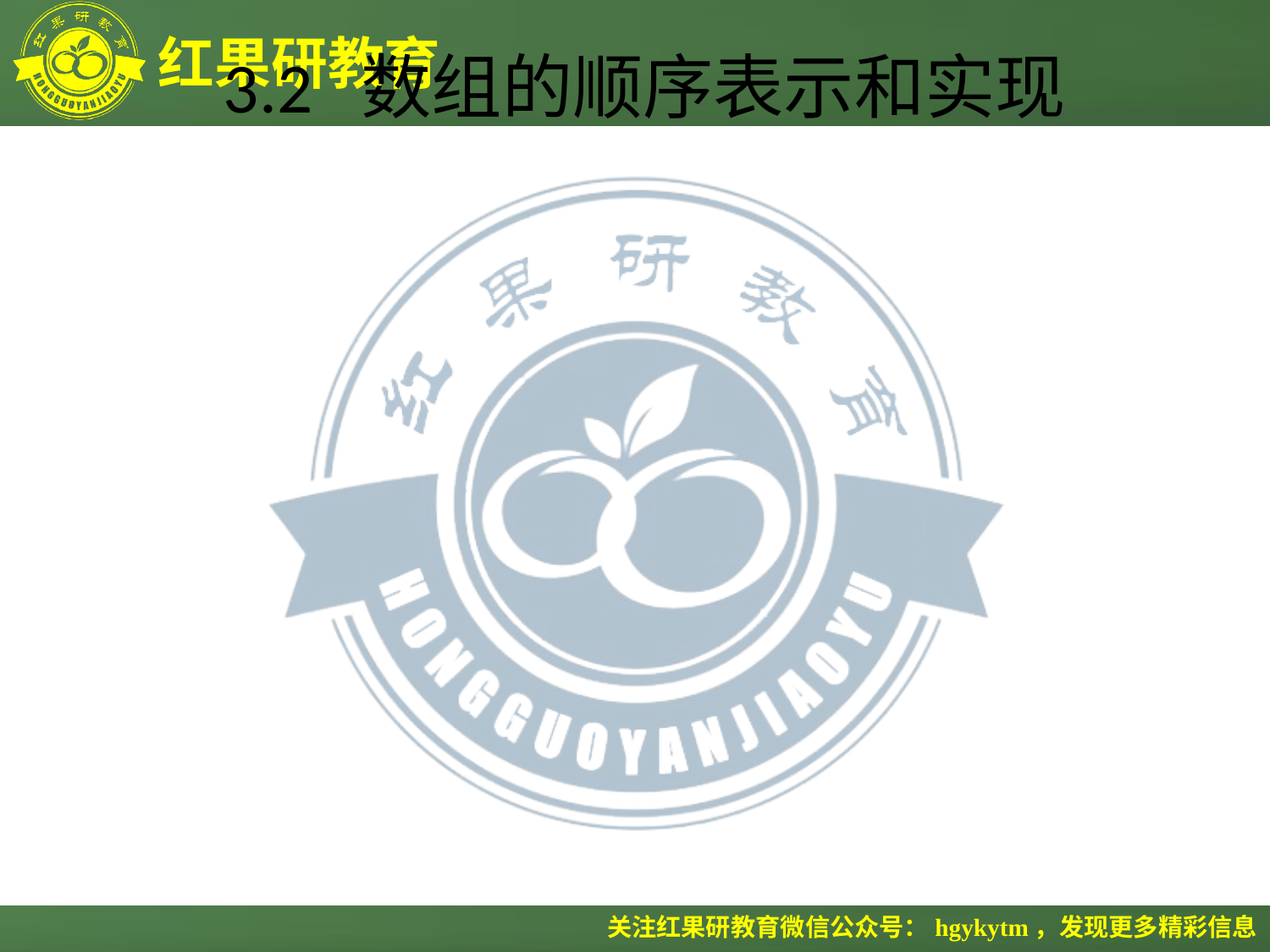

# 3.2  数组的顺序表示和实现
可以推广到多维数组的列优先顺序存储
列优先顺序存储也称为高下标优先或右边下标优先于左边下标。
多维数组按列优先存放到内存的规律：
最右边下标变化最慢，最左边下标变化最快，左边下标变化一遍，与之相邻的右边下标才变化一次。
因此，在算法中，最右边下标可以看成是外循环，最左边下标可以看成是最内循环。